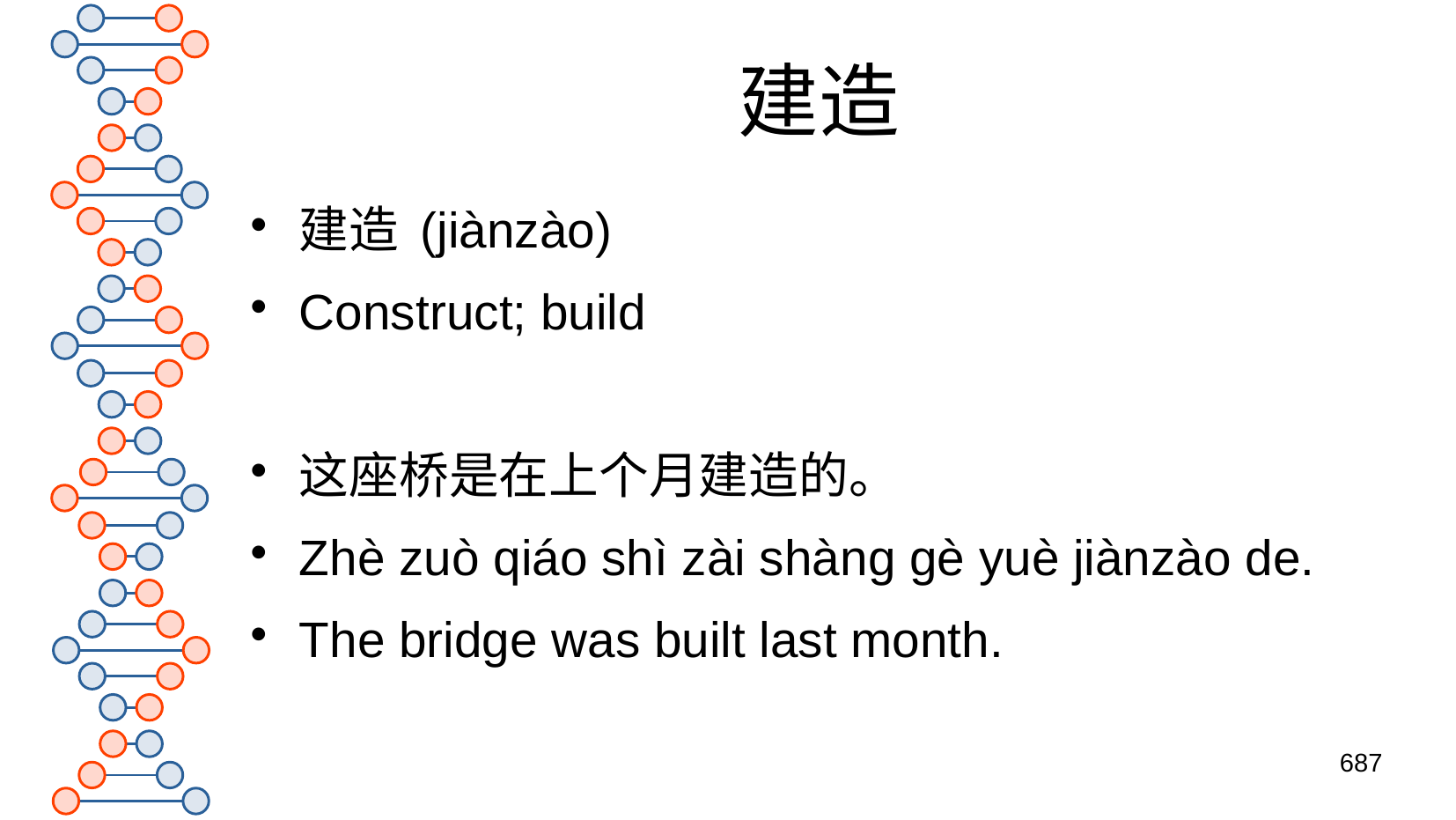

# 建造
建造 (jiànzào)
Construct; build

这座桥是在上个月建造的。
Zhè zuò qiáo shì zài shàng gè yuè jiànzào de.
The bridge was built last month.

687